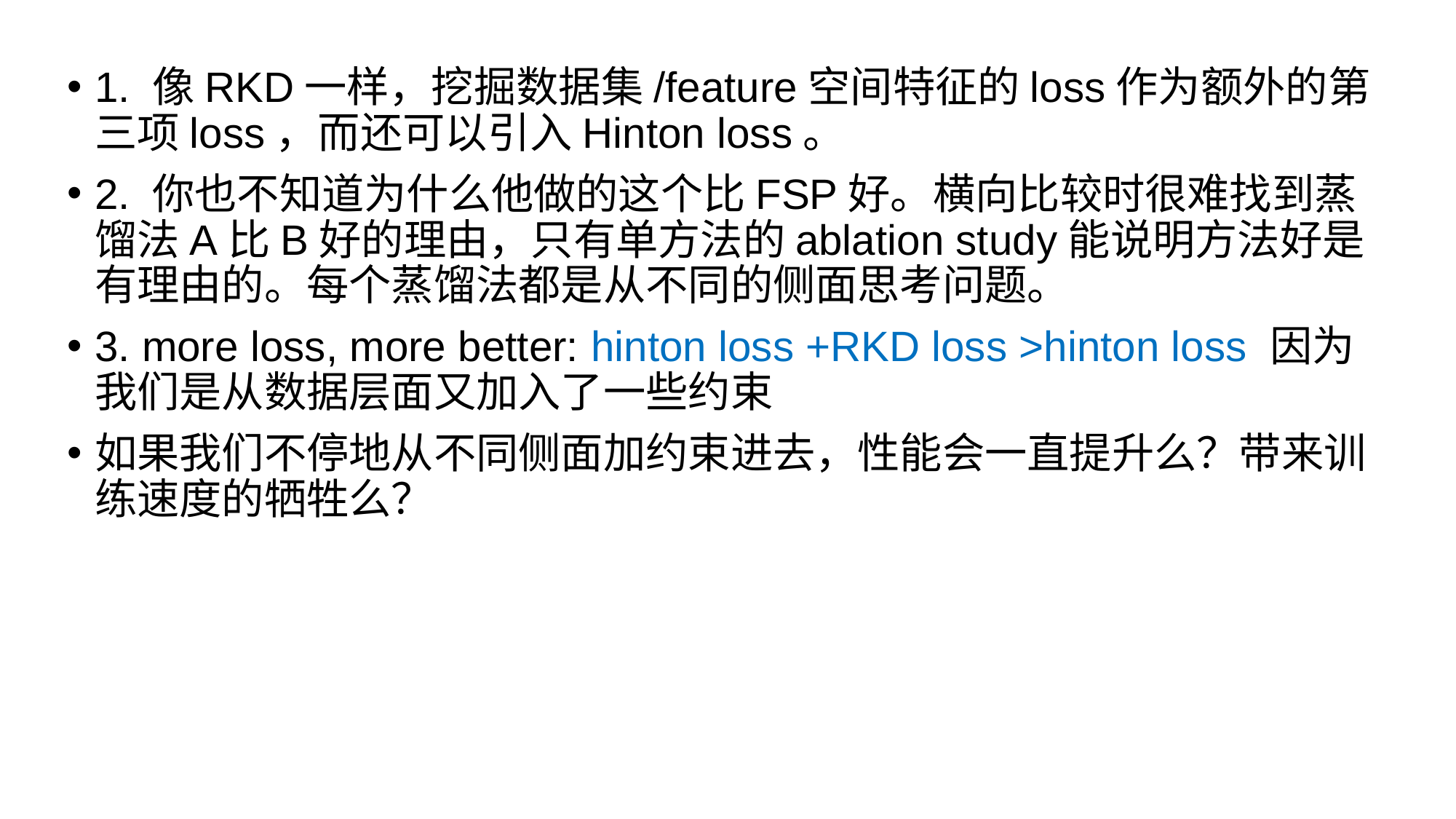

1. 像RKD一样，挖掘数据集/feature空间特征的loss作为额外的第三项loss，而还可以引入Hinton loss。
2. 你也不知道为什么他做的这个比FSP好。横向比较时很难找到蒸馏法A比B好的理由，只有单方法的ablation study能说明方法好是有理由的。每个蒸馏法都是从不同的侧面思考问题。
3. more loss, more better: hinton loss +RKD loss >hinton loss 因为我们是从数据层面又加入了一些约束
如果我们不停地从不同侧面加约束进去，性能会一直提升么？带来训练速度的牺牲么？